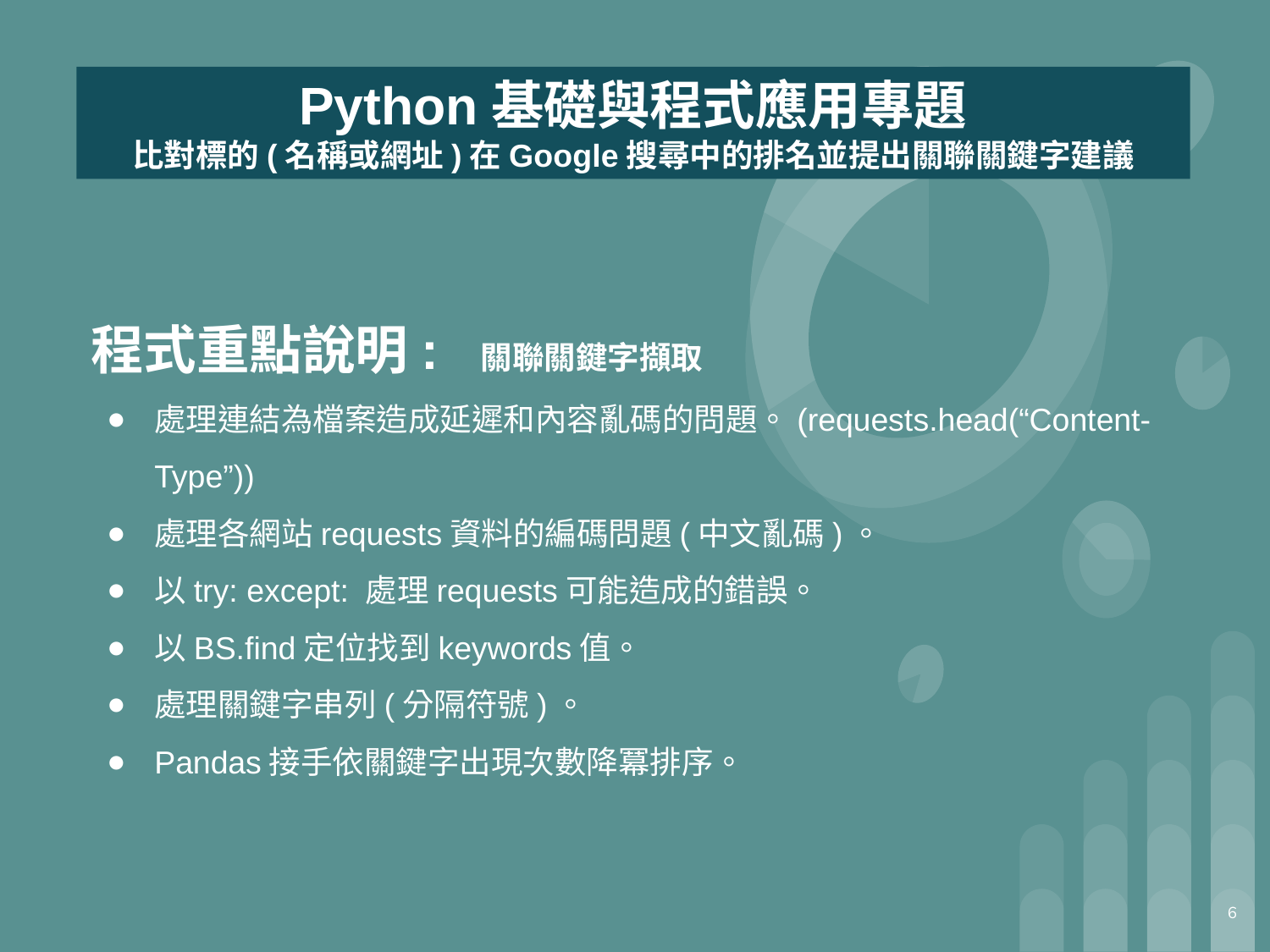

Python基礎與程式應用專題
比對標的(名稱或網址)在Google搜尋中的排名並提出關聯關鍵字建議
程式重點說明:  關聯關鍵字擷取
處理連結為檔案造成延遲和內容亂碼的問題。(requests.head(“Content-Type”))
處理各網站requests資料的編碼問題(中文亂碼)。
以try: except: 處理requests可能造成的錯誤。
以BS.find定位找到keywords值。
處理關鍵字串列(分隔符號)。
Pandas接手依關鍵字出現次數降冪排序。

6